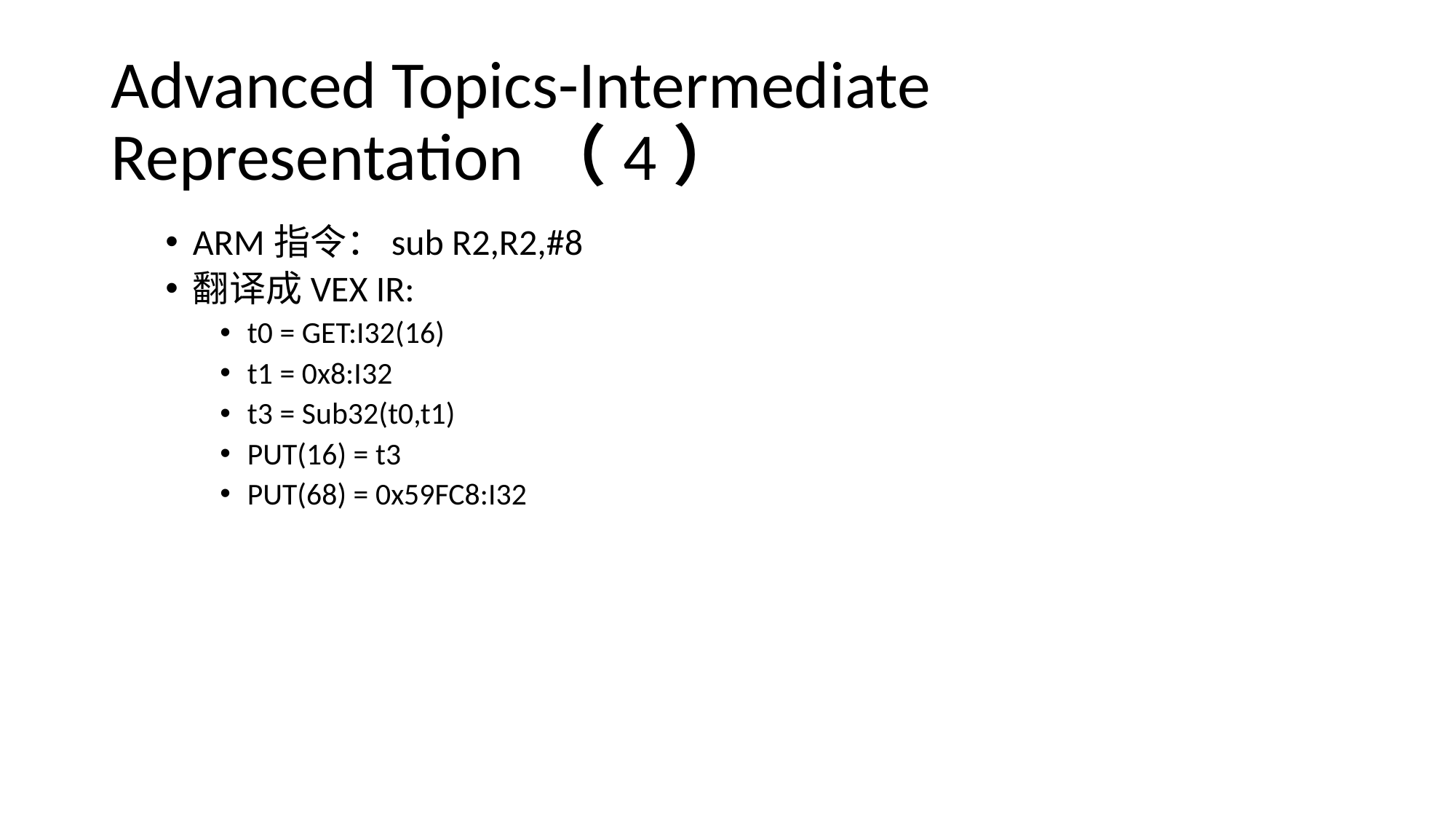

# Advanced Topics-Intermediate Representation（4）
ARM指令：sub R2,R2,#8
翻译成VEX IR:
t0 = GET:I32(16)
t1 = 0x8:I32
t3 = Sub32(t0,t1)
PUT(16) = t3
PUT(68) = 0x59FC8:I32